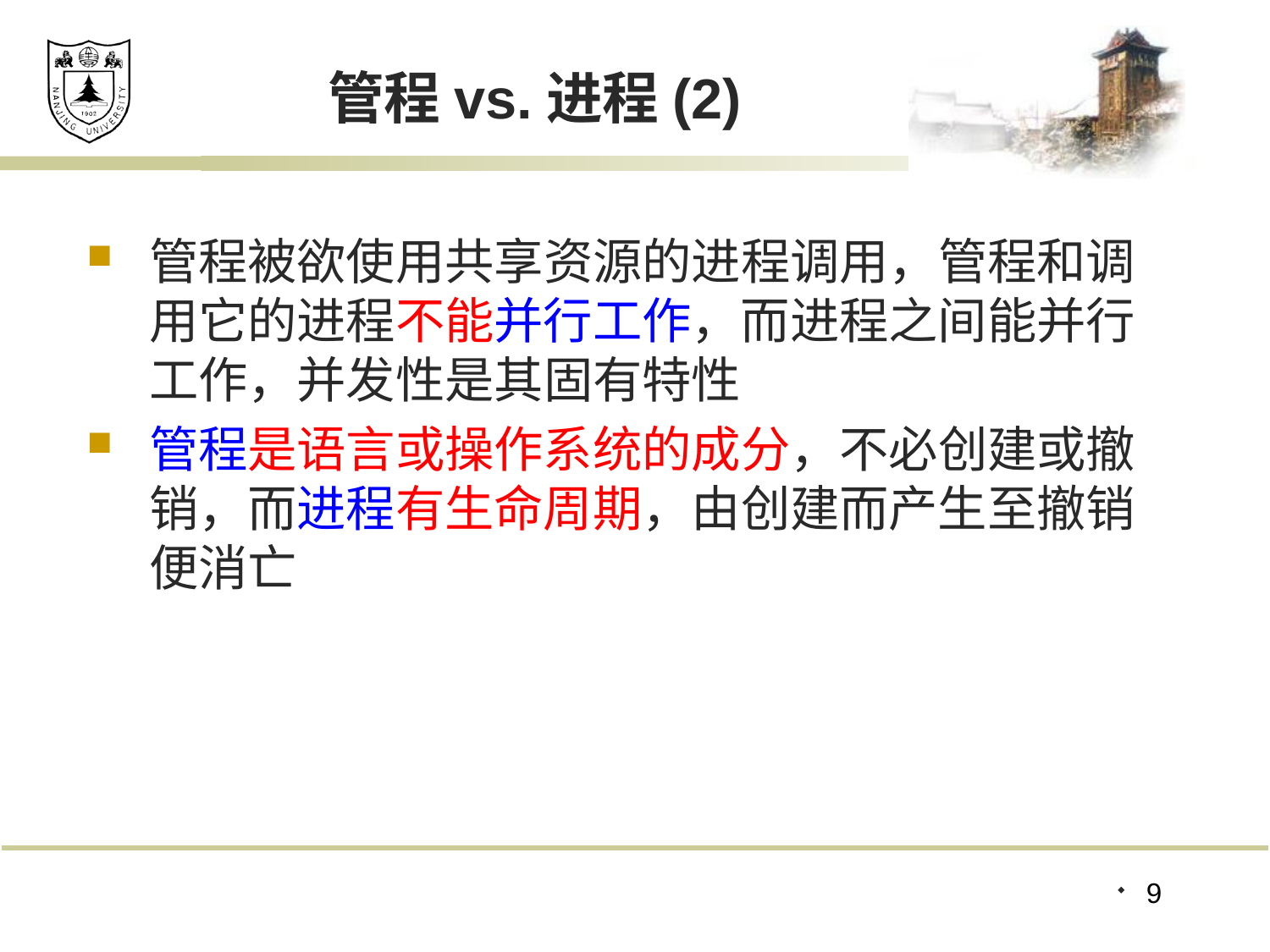

# 管程vs.进程(2)
管程被欲使用共享资源的进程调用，管程和调用它的进程不能并行工作，而进程之间能并行工作，并发性是其固有特性
管程是语言或操作系统的成分，不必创建或撤销，而进程有生命周期，由创建而产生至撤销便消亡
9